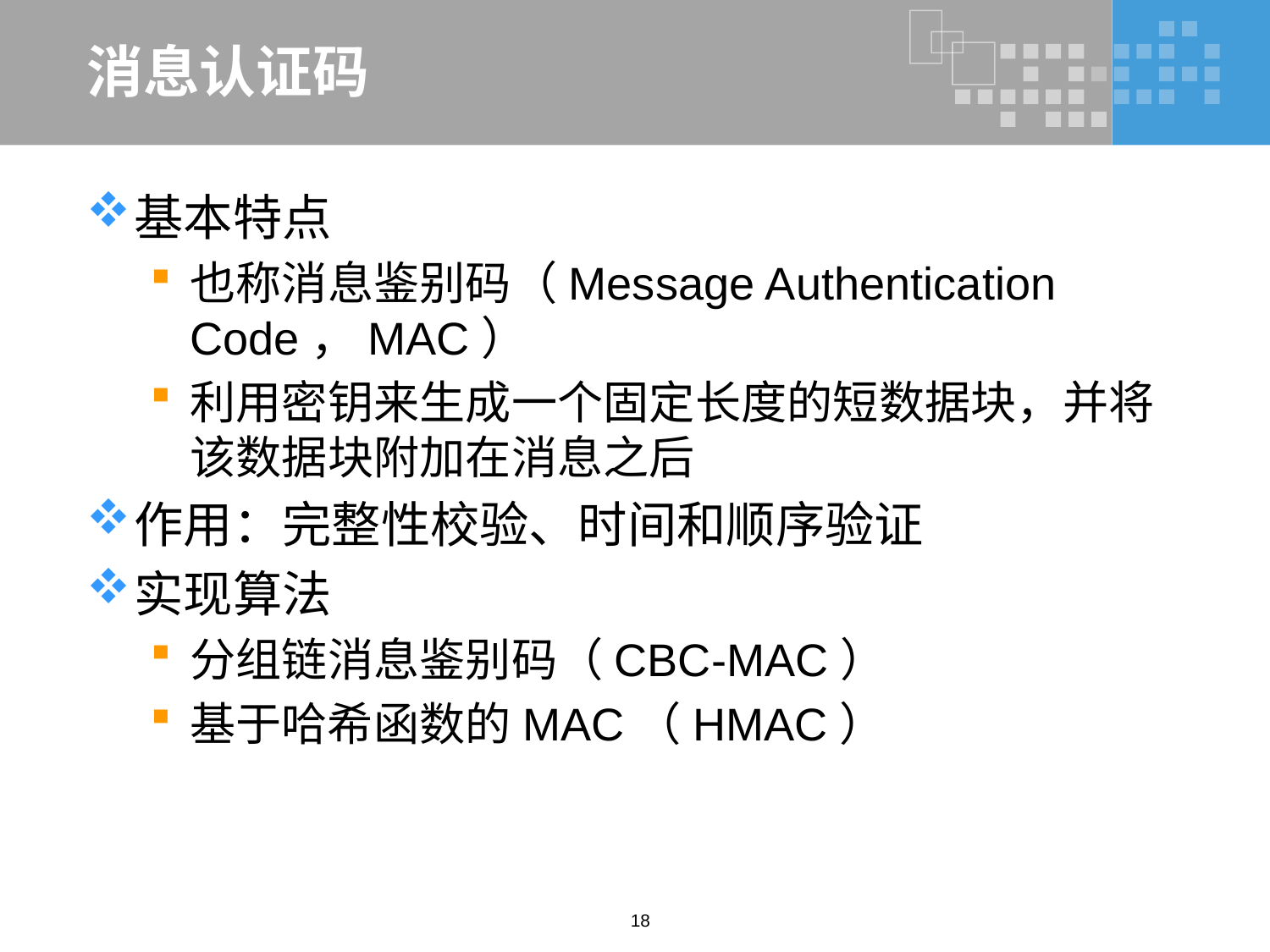

# 消息认证码
基本特点
也称消息鉴别码（Message Authentication Code，MAC）
利用密钥来生成一个固定长度的短数据块，并将该数据块附加在消息之后
作用：完整性校验、时间和顺序验证
实现算法
分组链消息鉴别码（CBC-MAC）
基于哈希函数的MAC（HMAC）

18